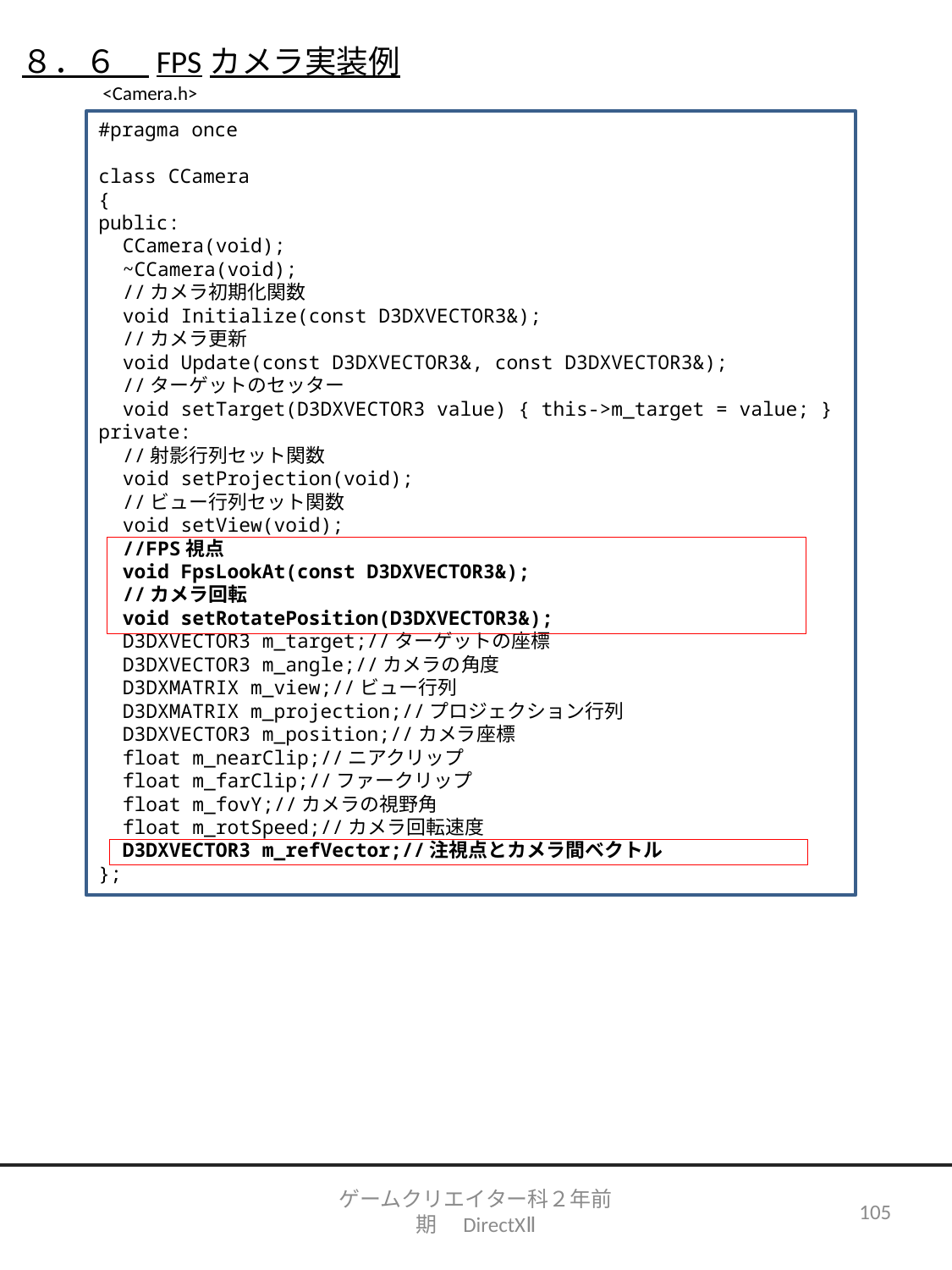

８．６　FPSカメラ実装例
　<Camera.h>
#pragma once

class CCamera
{
public:
　CCamera(void);
　~CCamera(void);
　//カメラ初期化関数
　void Initialize(const D3DXVECTOR3&);
　//カメラ更新
　void Update(const D3DXVECTOR3&, const D3DXVECTOR3&);
　//ターゲットのセッター
　void setTarget(D3DXVECTOR3 value) { this->m_target = value; }
private:
　//射影行列セット関数
　void setProjection(void);
　//ビュー行列セット関数
　void setView(void);
　//FPS視点
　void FpsLookAt(const D3DXVECTOR3&);
　//カメラ回転
　void setRotatePosition(D3DXVECTOR3&);
　D3DXVECTOR3 m_target;//ターゲットの座標
　D3DXVECTOR3 m_angle;//カメラの角度
　D3DXMATRIX m_view;//ビュー行列
　D3DXMATRIX m_projection;//プロジェクション行列
　D3DXVECTOR3 m_position;//カメラ座標
　float m_nearClip;//ニアクリップ
　float m_farClip;//ファークリップ
　float m_fovY;//カメラの視野角
　float m_rotSpeed;//カメラ回転速度
　D3DXVECTOR3 m_refVector;//注視点とカメラ間ベクトル
};

ゲームクリエイター科２年前期　DirectXⅡ
105